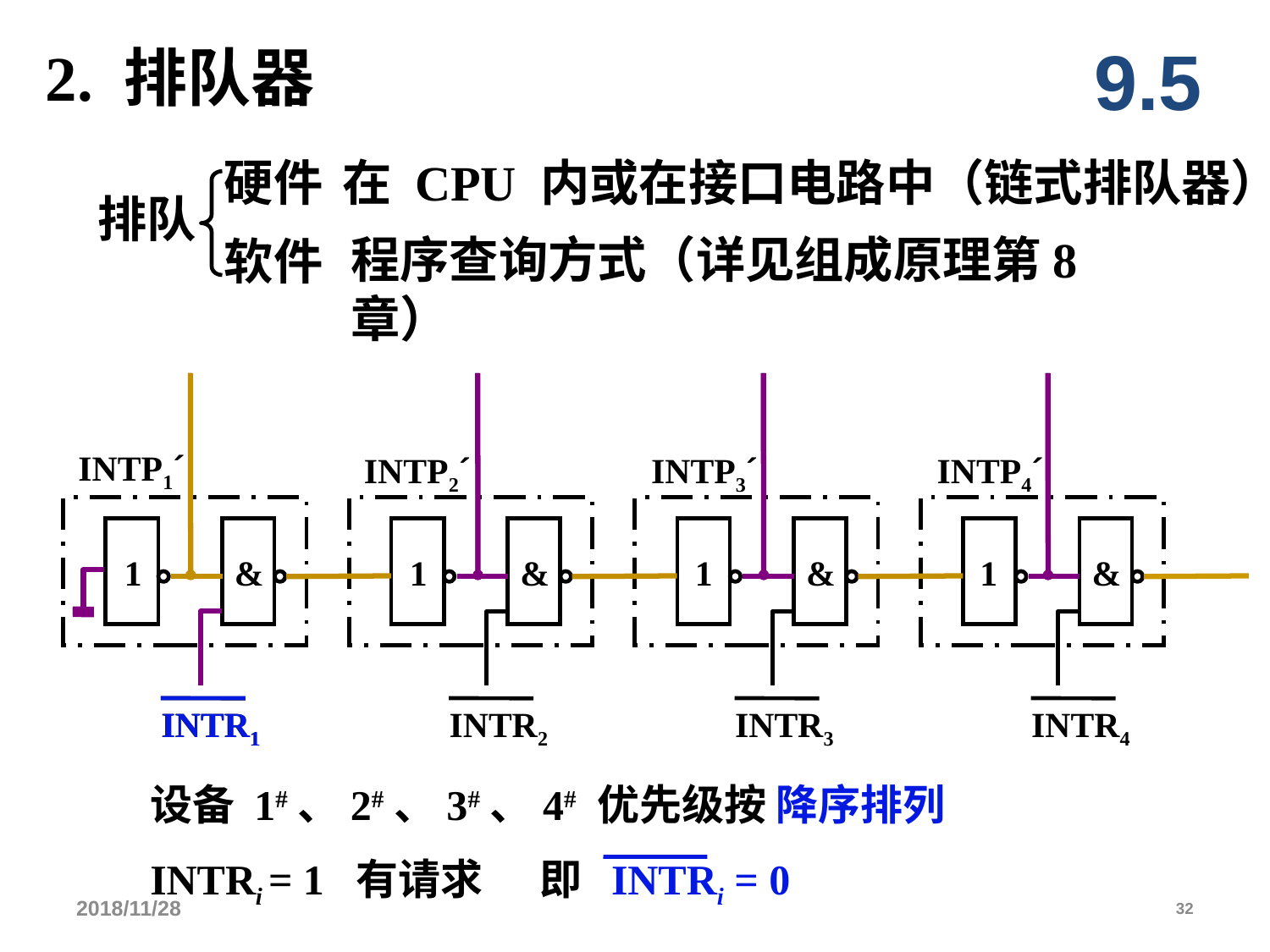

9.5
2. 排队器
硬件
在 CPU 内或在接口电路中（链式排队器）

排队
程序查询方式（详见组成原理第8章）
软件

 1
&
 1
&
 1
&
 1
&

INTR1
INTR2
INTR3
INTR4

INTP1´

INTP2´

INTP3´

INTP4´

INTR1

设备 1#、2#、3#、4# 优先级按 降序排列
INTRi = 1  有请求      即  INTRi = 0

2018/11/28
32